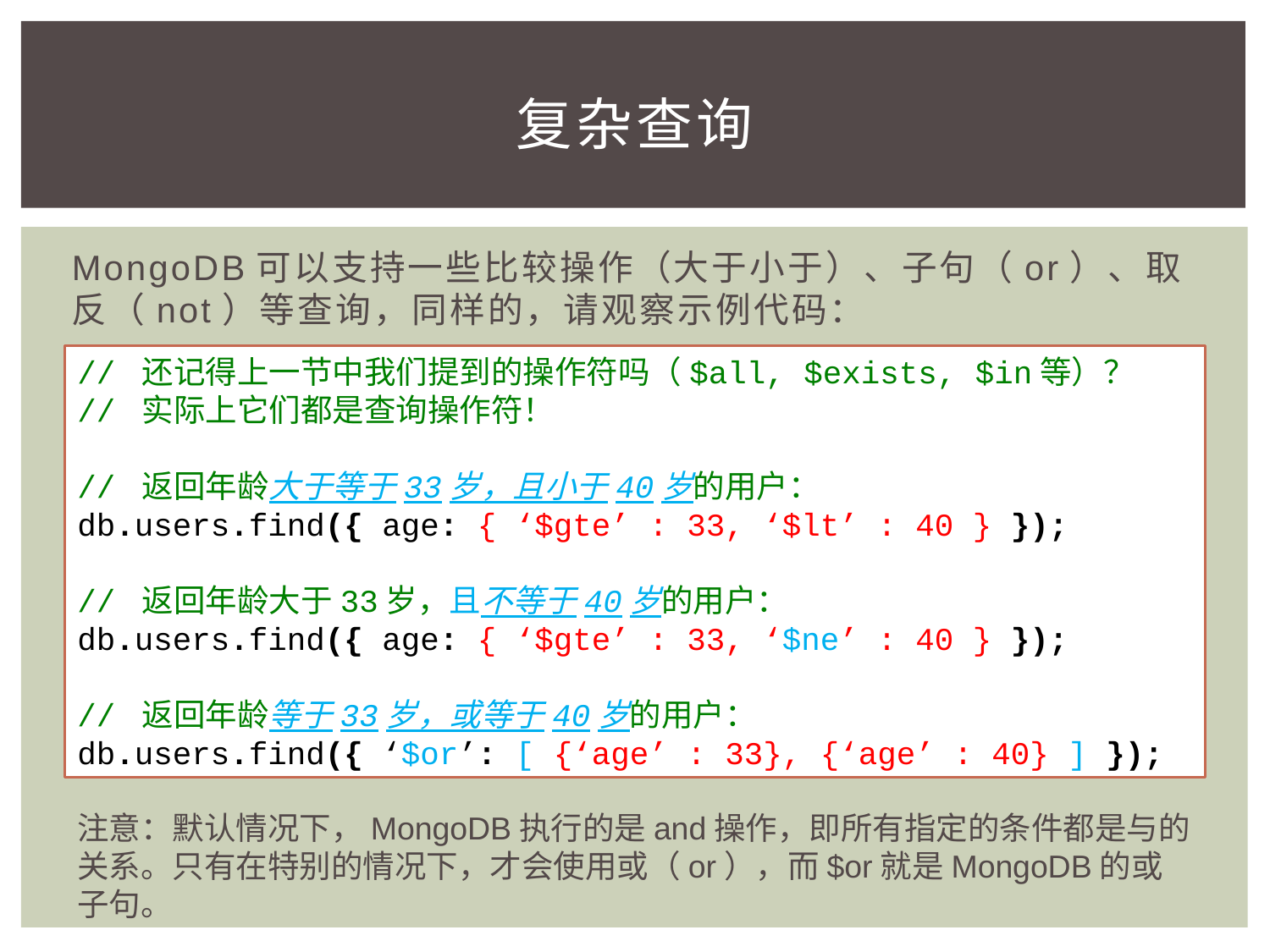

# 复杂查询
MongoDB可以支持一些比较操作（大于小于）、子句（or）、取反（not）等查询，同样的，请观察示例代码：
// 还记得上一节中我们提到的操作符吗（$all, $exists, $in等）？
// 实际上它们都是查询操作符！

// 返回年龄大于等于33岁，且小于40岁的用户：
db.users.find({ age: { ‘$gte’ : 33, ‘$lt’ : 40 } });

// 返回年龄大于33岁，且不等于40岁的用户：
db.users.find({ age: { ‘$gte’ : 33, ‘$ne’ : 40 } });

// 返回年龄等于33岁，或等于40岁的用户：
db.users.find({ ‘$or’: [ {‘age’ : 33}, {‘age’ : 40} ] });
注意：默认情况下，MongoDB执行的是and操作，即所有指定的条件都是与的关系。只有在特别的情况下，才会使用或（or），而$or就是MongoDB的或子句。